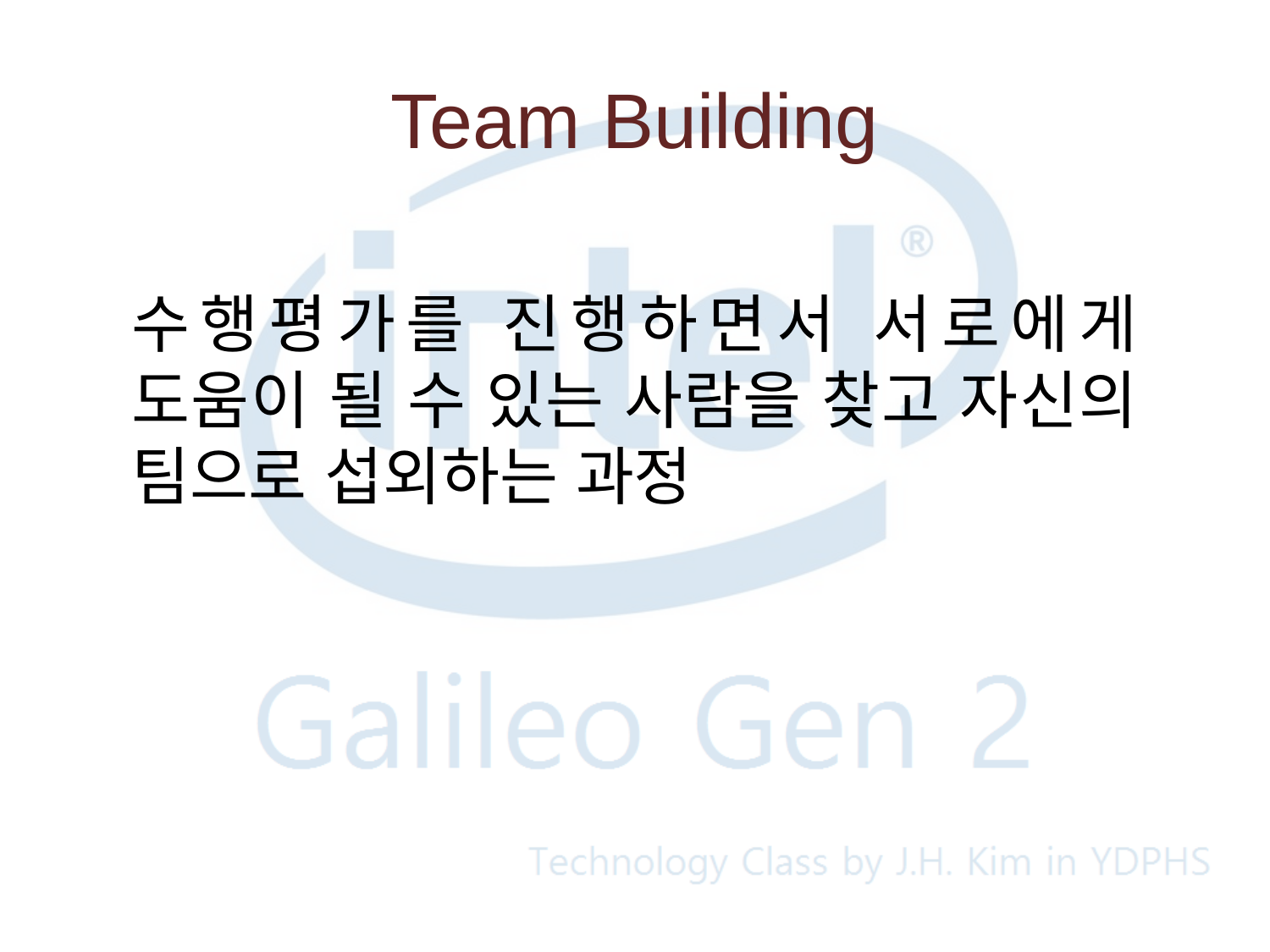

# Team Building
수행평가를 진행하면서 서로에게 도움이 될 수 있는 사람을 찾고 자신의 팀으로 섭외하는 과정